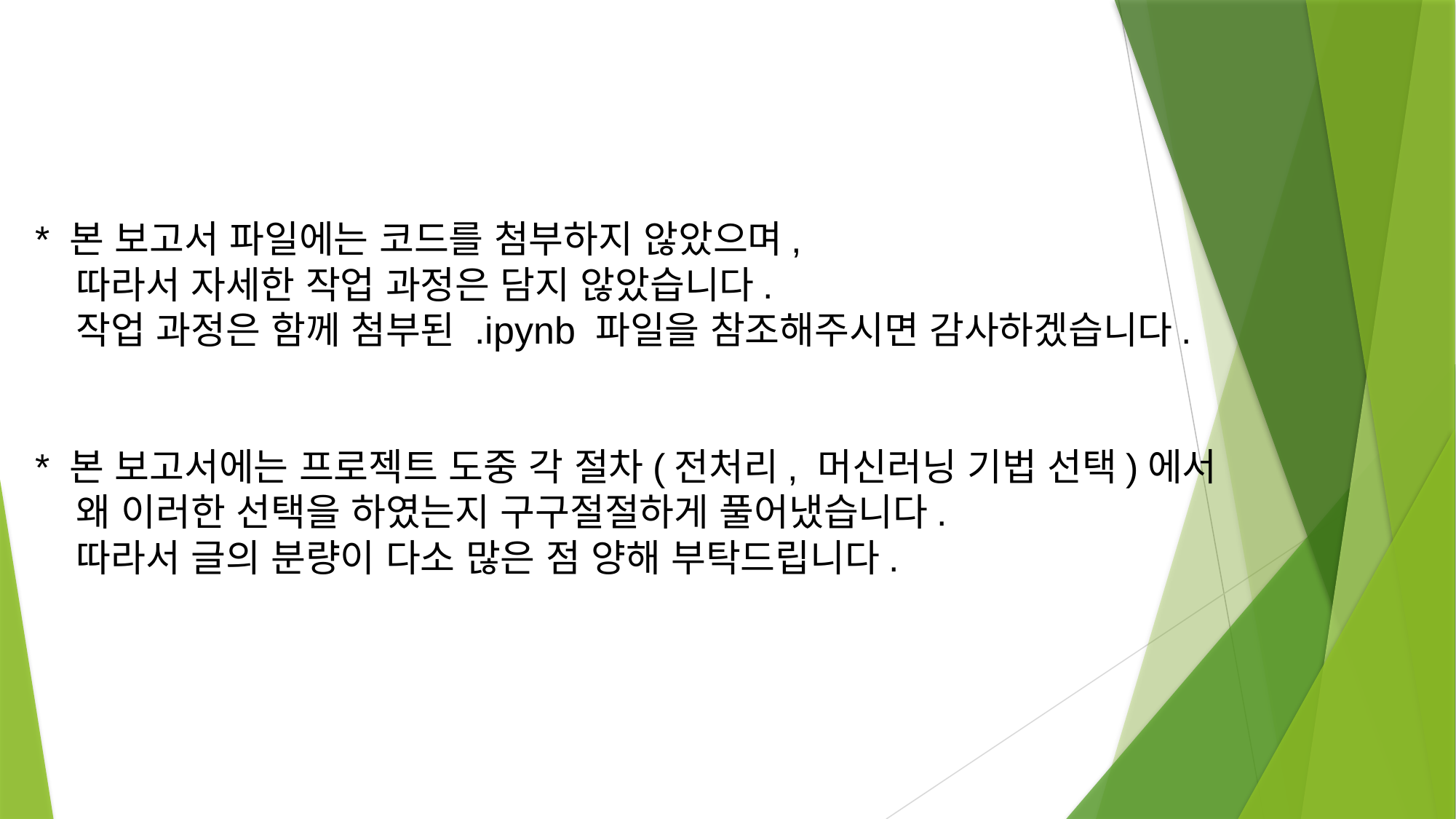

* 본 보고서 파일에는 코드를 첨부하지 않았으며,
   따라서 자세한 작업 과정은 담지 않았습니다.
   작업 과정은 함께 첨부된 .ipynb 파일을 참조해주시면 감사하겠습니다.

* 본 보고서에는 프로젝트 도중 각 절차(전처리, 머신러닝 기법 선택)에서
   왜 이러한 선택을 하였는지 구구절절하게 풀어냈습니다.
   따라서 글의 분량이 다소 많은 점 양해 부탁드립니다.